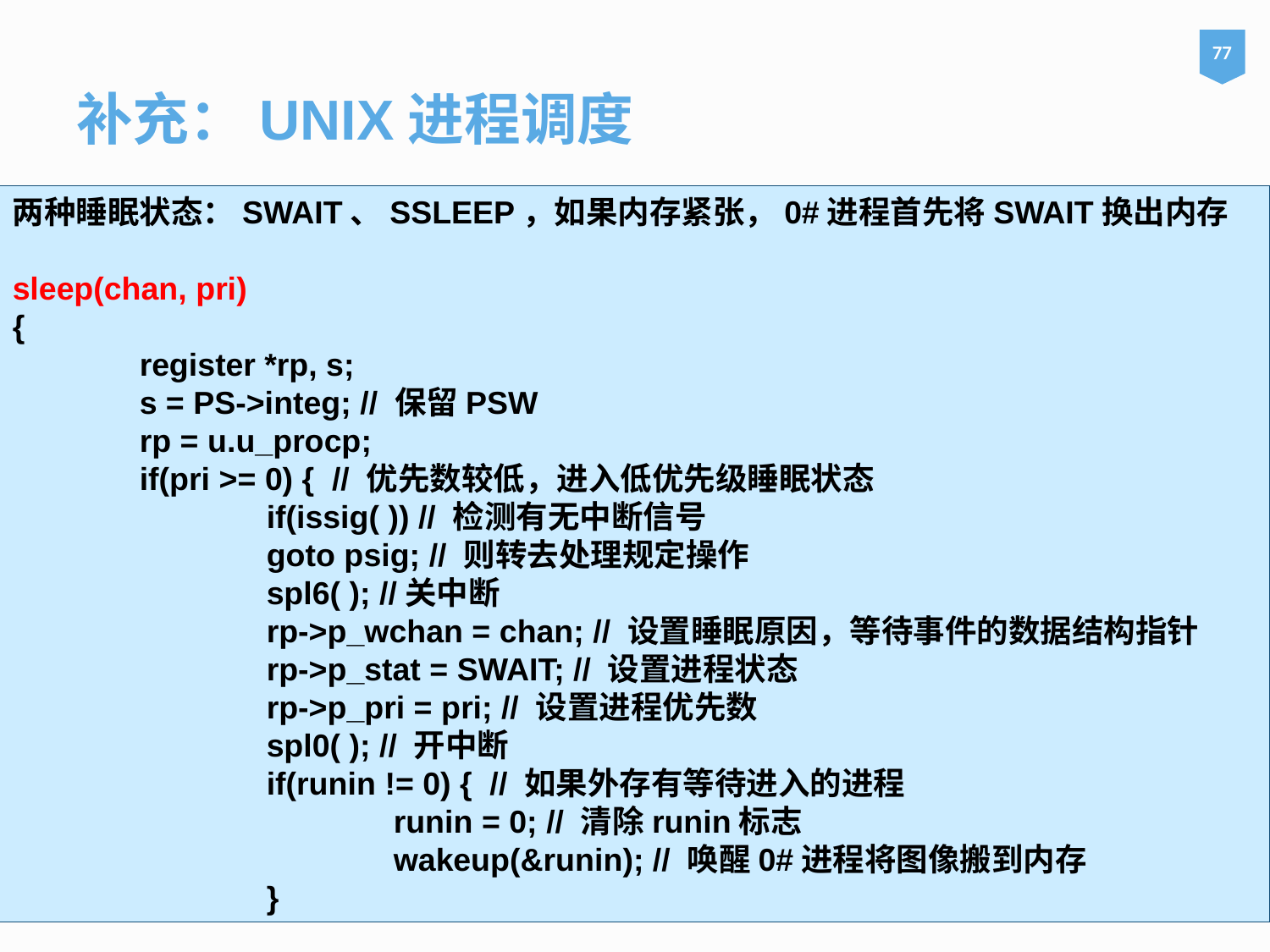

77
补充：UNIX进程调度
两种睡眠状态：SWAIT、SSLEEP，如果内存紧张，0#进程首先将SWAIT换出内存

sleep(chan, pri)
{
	register *rp, s;
	s = PS->integ; // 保留PSW
	rp = u.u_procp;
	if(pri >= 0) {  // 优先数较低，进入低优先级睡眠状态
		if(issig( )) // 检测有无中断信号
		goto psig; // 则转去处理规定操作
		spl6( ); //关中断
		rp->p_wchan = chan; // 设置睡眠原因，等待事件的数据结构指针
		rp->p_stat = SWAIT; // 设置进程状态
		rp->p_pri = pri; // 设置进程优先数
		spl0( ); // 开中断
		if(runin != 0) {  // 如果外存有等待进入的进程
			runin = 0; // 清除runin标志
			wakeup(&runin); // 唤醒0#进程将图像搬到内存
		}

85